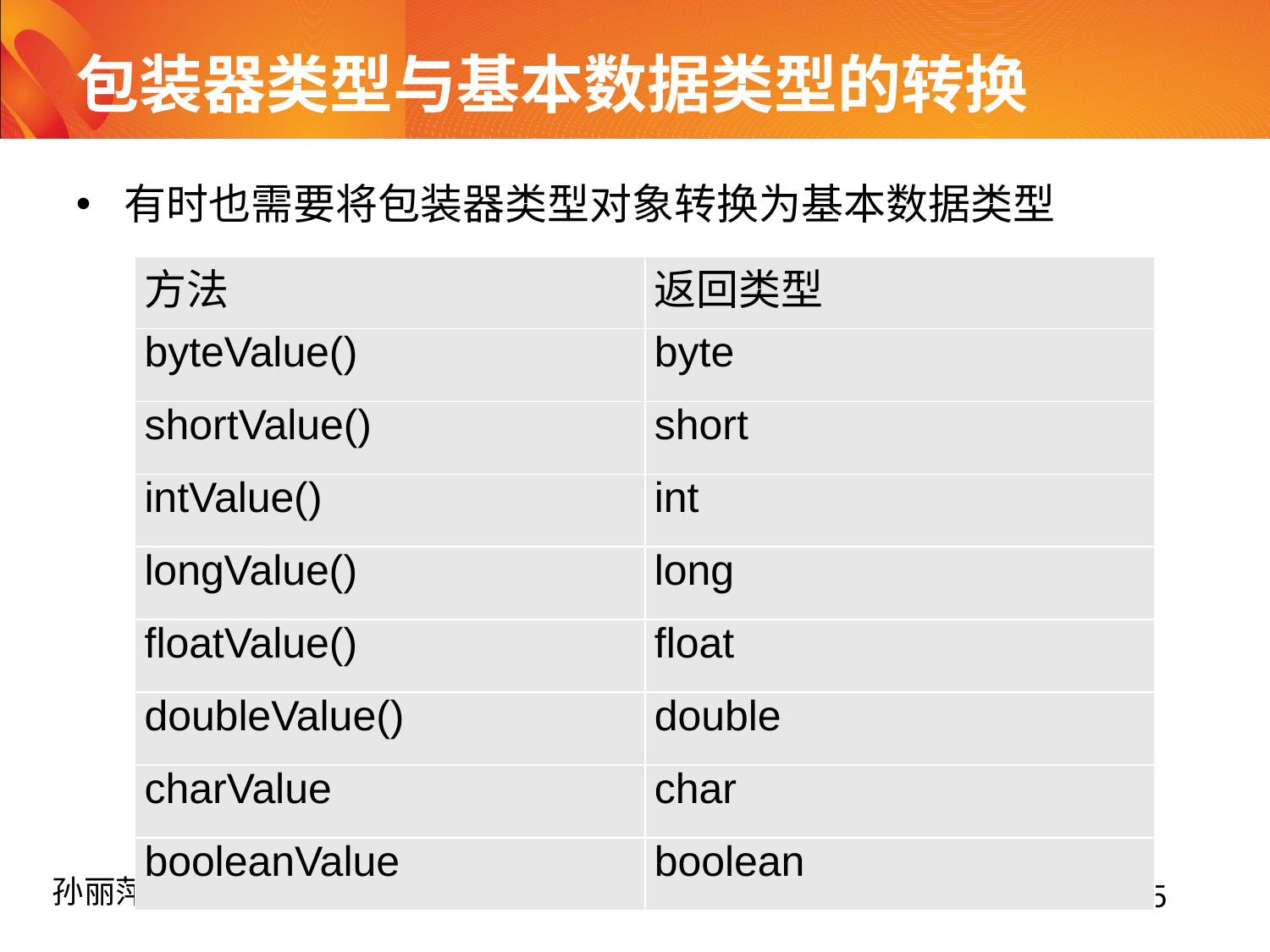

# 包装器类型与基本数据类型的转换
有时也需要将包装器类型对象转换为基本数据类型

| 方法 | 返回类型 |
| --- | --- |
| byteValue() | byte |
| shortValue() | short |
| intValue() | int |
| longValue() | long |
| floatValue() | float |
| doubleValue() | double |
| charValue | char |
| booleanValue | boolean |